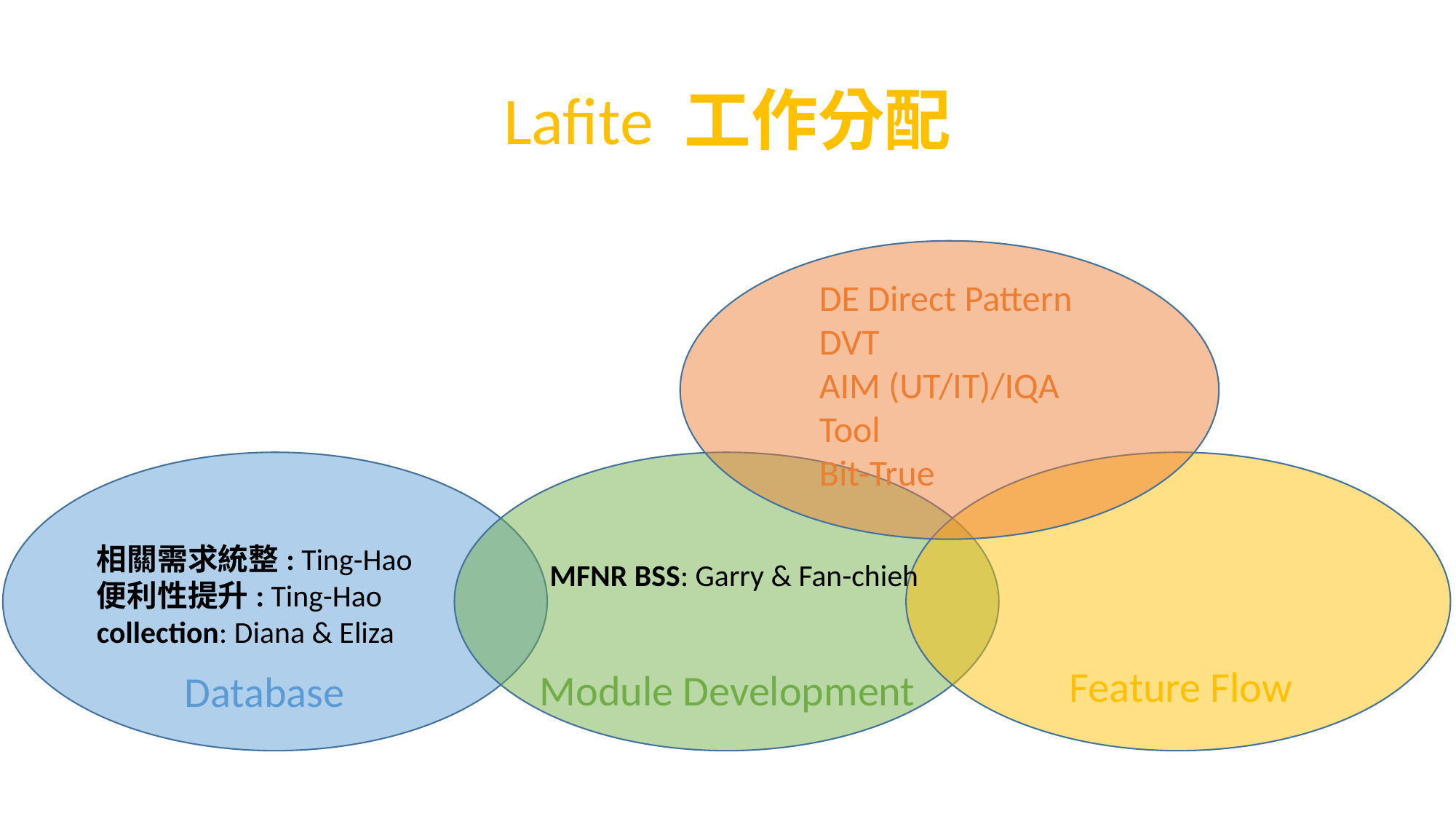

# Lafite 工作分配

DE Direct Pattern
DVT
AIM (UT/IT)/IQA
Tool
Bit-True

Feature Flow
Module Development
Database
相關需求統整: Ting-Hao
便利性提升: Ting-Hao
collection: Diana & Eliza
MFNR BSS: Garry & Fan-chieh